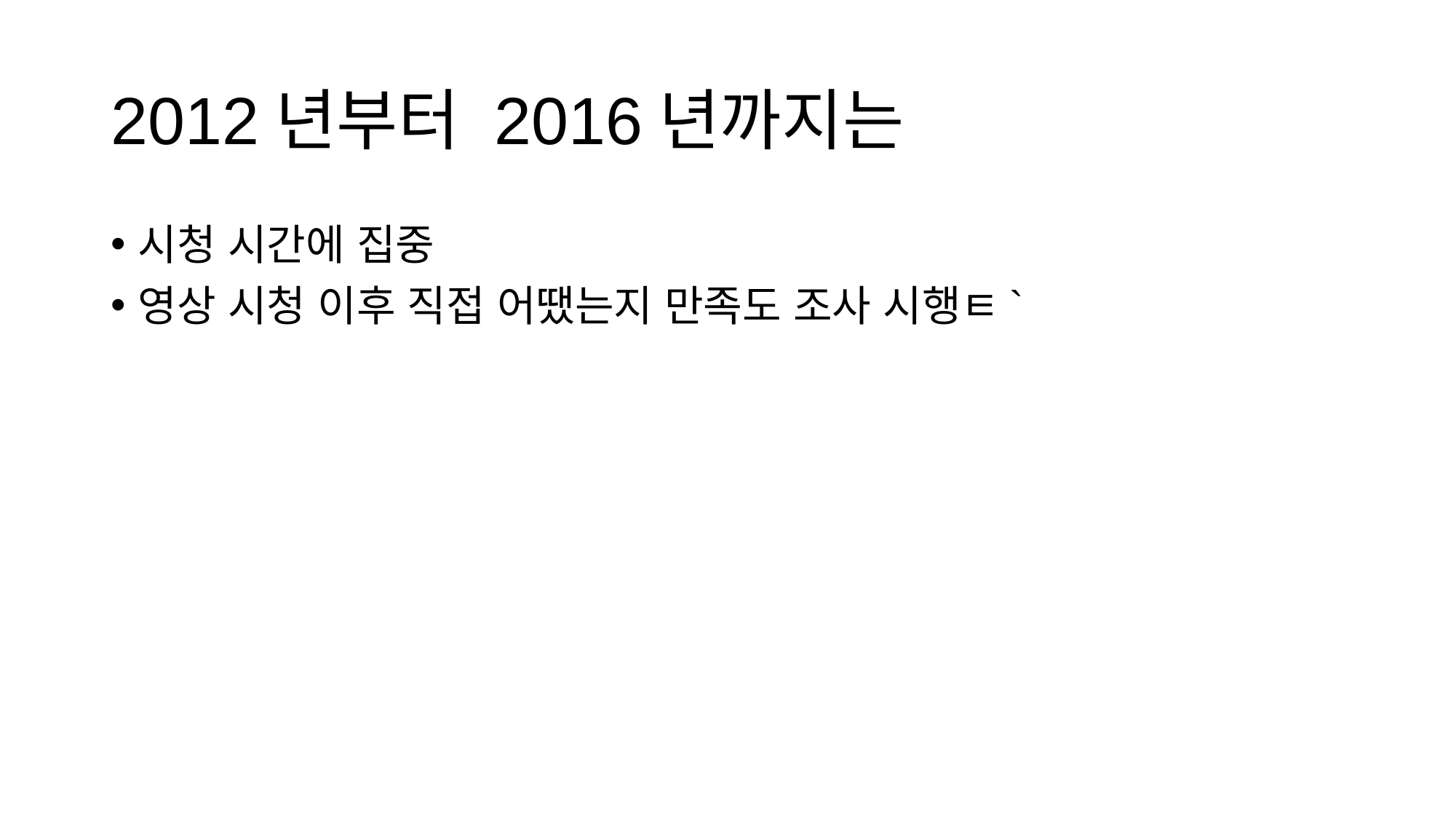

# 2012년부터 2016년까지는
시청 시간에 집중
영상 시청 이후 직접 어땠는지 만족도 조사 시행ㅌ`